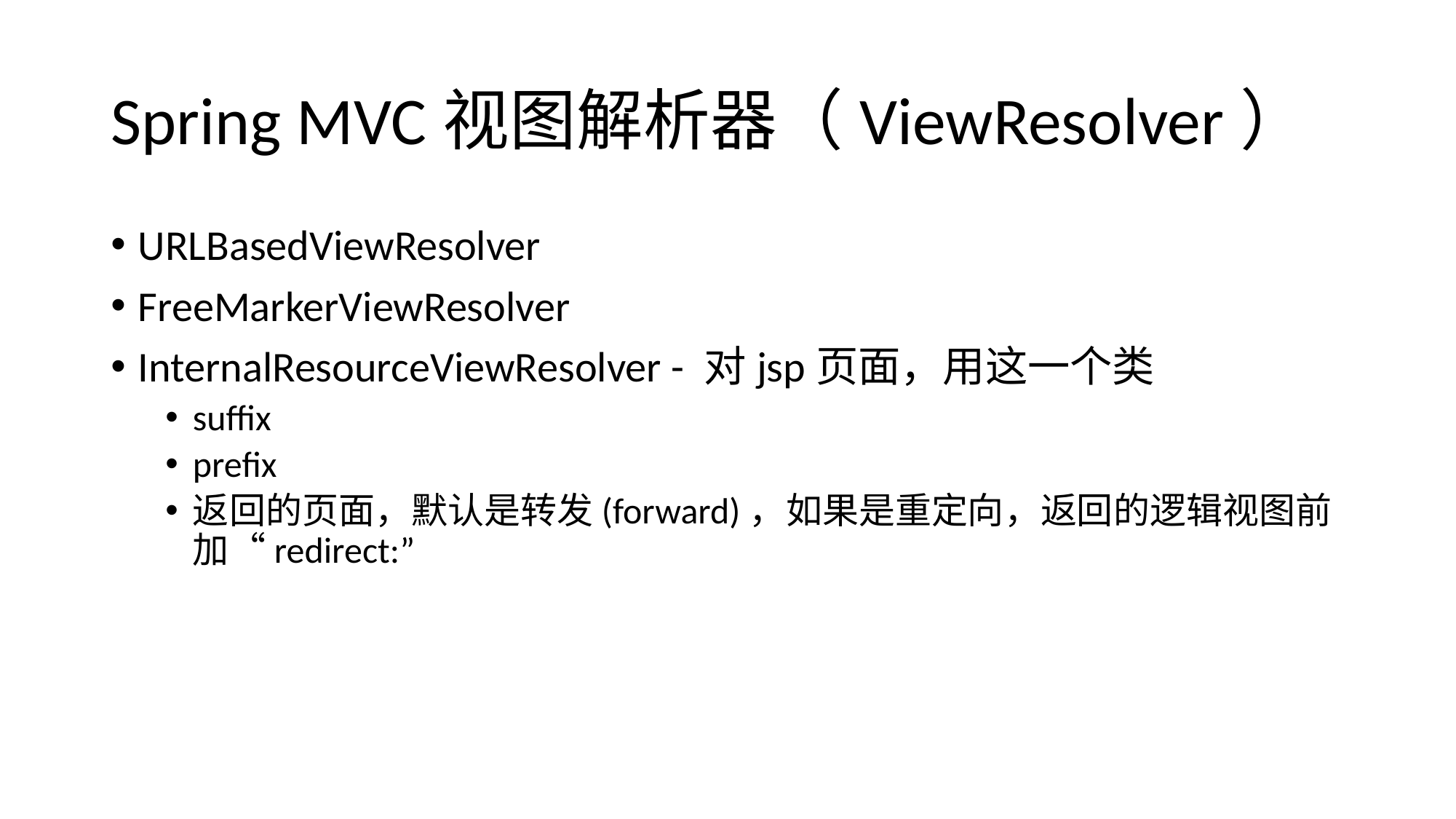

# Spring MVC视图解析器（ViewResolver）
URLBasedViewResolver
FreeMarkerViewResolver
InternalResourceViewResolver - 对jsp页面，用这一个类
suffix
prefix
返回的页面，默认是转发(forward)，如果是重定向，返回的逻辑视图前加“redirect:”